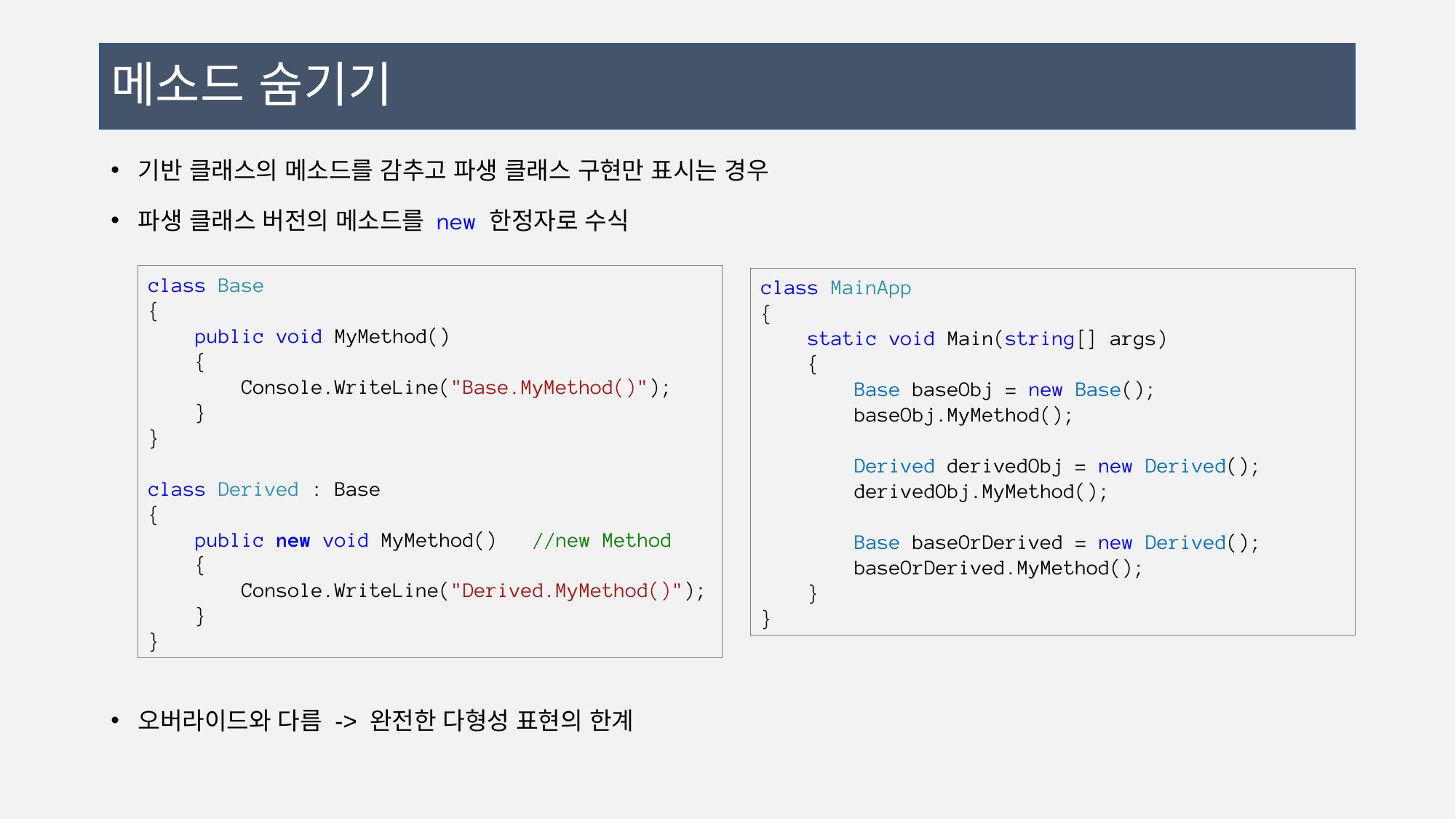

# 메소드 숨기기
기반 클래스의 메소드를 감추고 파생 클래스 구현만 표시는 경우
파생 클래스 버전의 메소드를 new 한정자로 수식

오버라이드와 다름 -> 완전한 다형성 표현의 한계
class Base
{
    public void MyMethod()
    {
        Console.WriteLine("Base.MyMethod()");
    }
}

class Derived : Base
{
    public new void MyMethod()   //new Method
    {
        Console.WriteLine("Derived.MyMethod()");
    }
}
class MainApp
{
    static void Main(string[] args)
    {
        Base baseObj = new Base();
        baseObj.MyMethod();

        Derived derivedObj = new Derived();
        derivedObj.MyMethod();

        Base baseOrDerived = new Derived();
        baseOrDerived.MyMethod();
    }
}